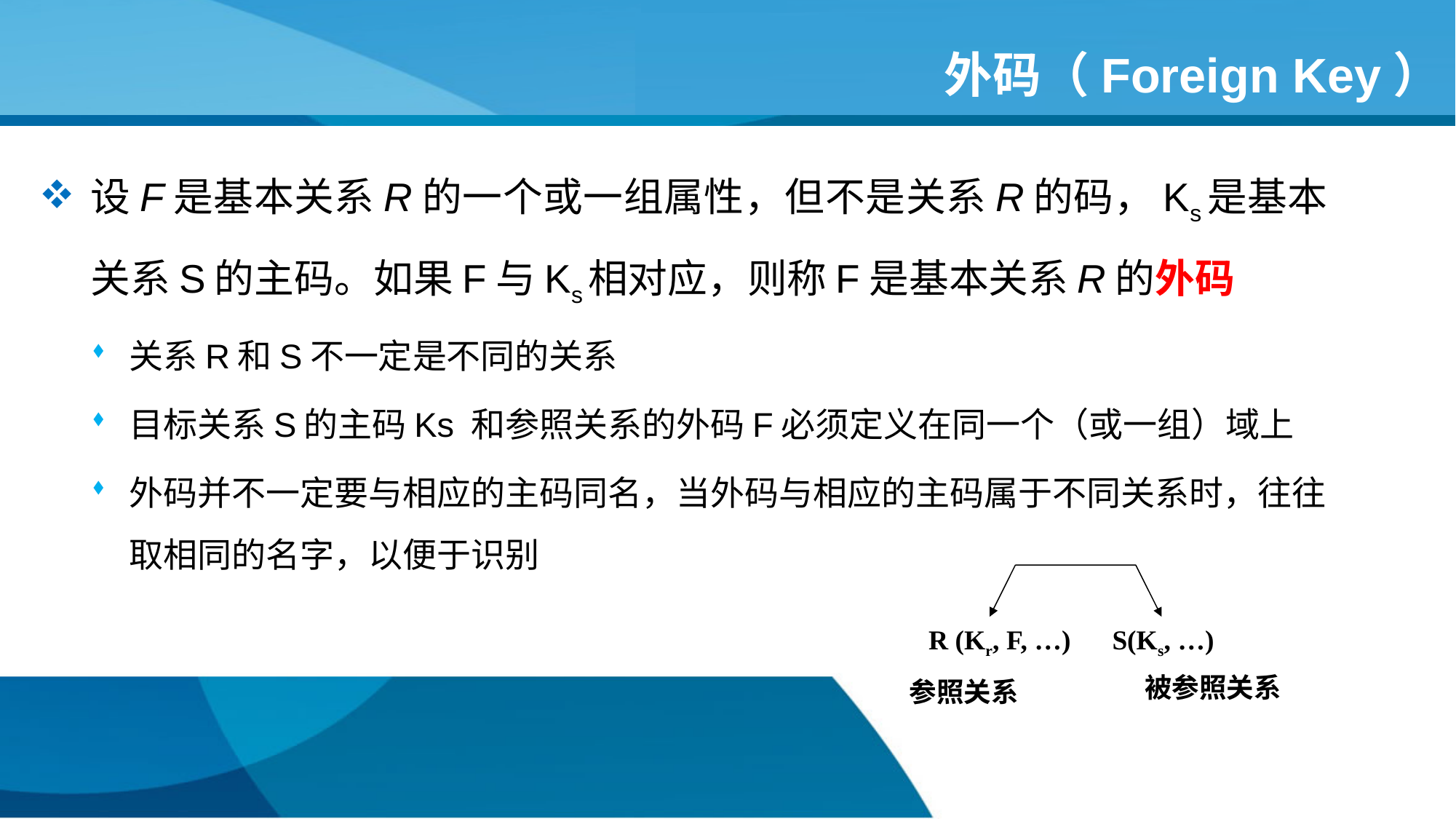

# 外码（Foreign Key）
设F是基本关系R的一个或一组属性，但不是关系R的码，Ks是基本关系S的主码。如果F与Ks相对应，则称F是基本关系R的外码
关系R和S不一定是不同的关系
目标关系S的主码Ks 和参照关系的外码F必须定义在同一个（或一组）域上
外码并不一定要与相应的主码同名，当外码与相应的主码属于不同关系时，往往取相同的名字，以便于识别

R (Kr, F, …)      S(Ks, …)
被参照关系
参照关系